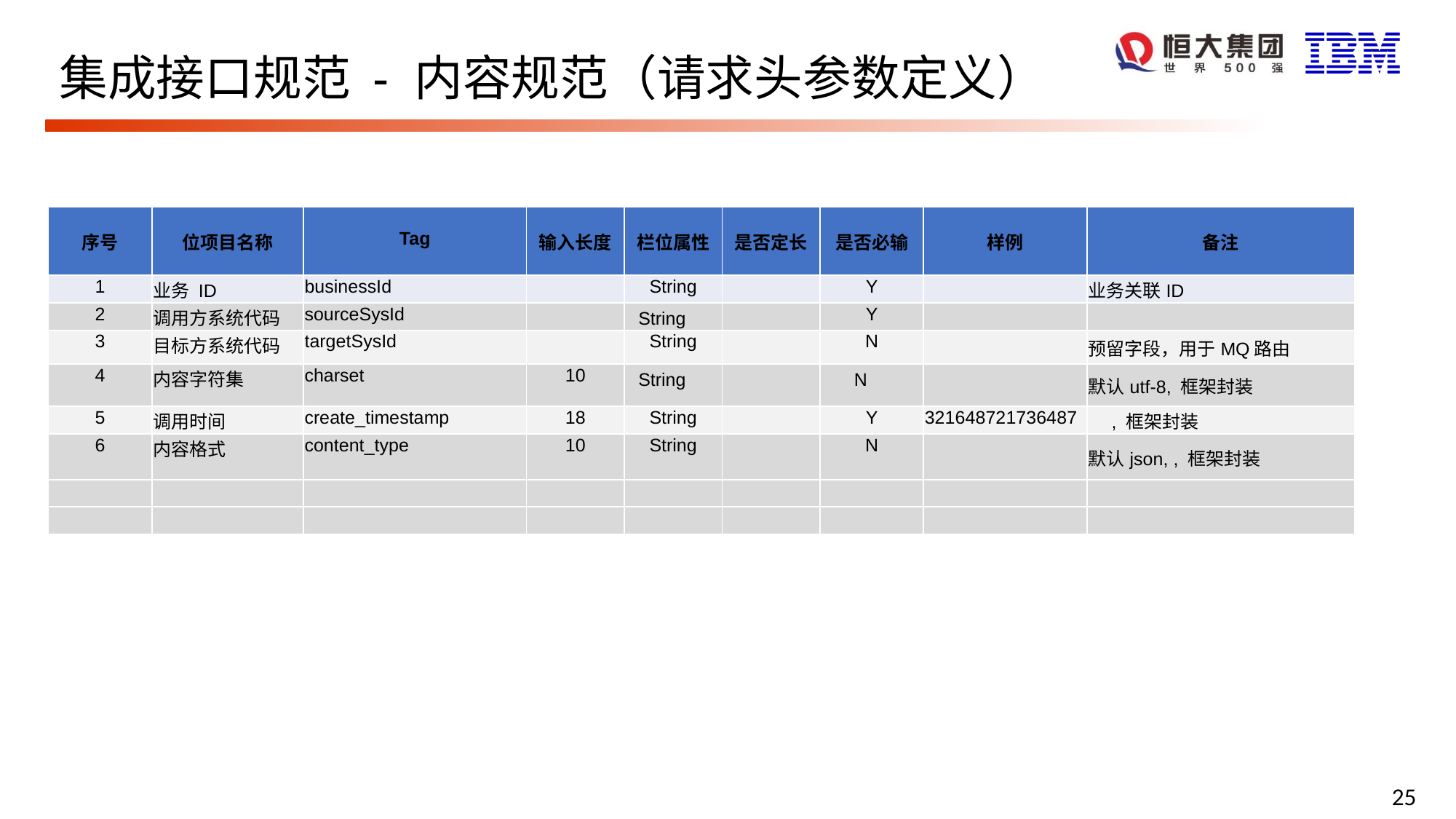

# 集成接口规范 - 内容规范（请求头参数定义）
| 序号 | 位项目名称 | Tag | 输入长度 | 栏位属性 | 是否定长 | 是否必输 | 样例 | 备注 |
| --- | --- | --- | --- | --- | --- | --- | --- | --- |
| 1 | 业务 ID | businessId |  | String |  | Y |  | 业务关联ID |
| 2 | 调用方系统代码 | sourceSysId |  | String |  | Y |  |  |
| 3 | 目标方系统代码 | targetSysId |  | String |  | N |  | 预留字段，用于MQ路由 |
| 4 | 内容字符集 | charset | 10 | String |  | N |  | 默认utf-8, 框架封装 |
| 5 | 调用时间 | create\_timestamp | 18 | String |  | Y | 321648721736487 | , 框架封装 |
| 6 | 内容格式 | content\_type | 10 | String |  | N |  | 默认json, , 框架封装 |
|  |  |  |  |  |  |  |  |  |
|  |  |  |  |  |  |  |  |  |